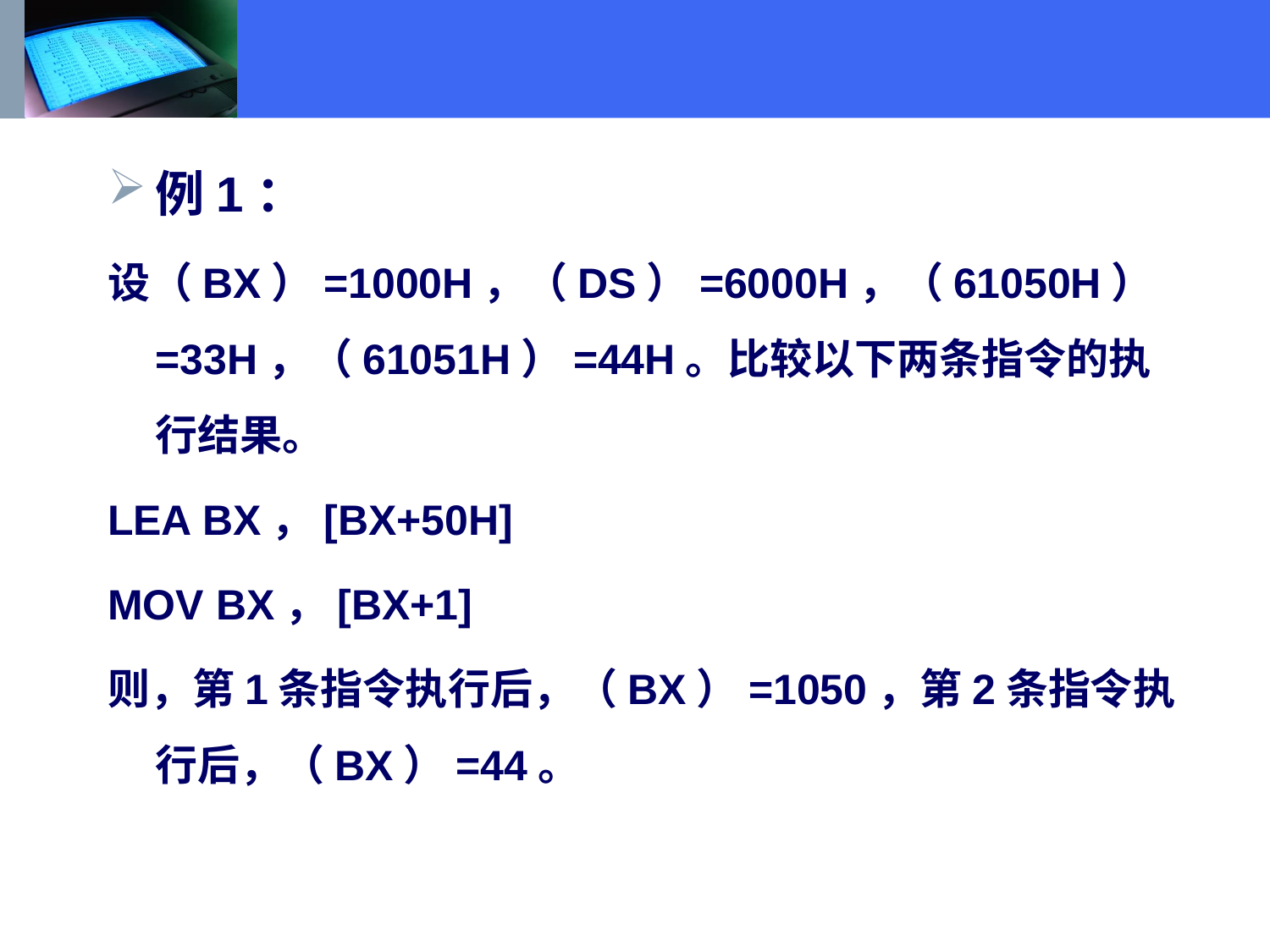

例1：
设（BX）=1000H，（DS）=6000H，（61050H）=33H，（61051H）=44H。比较以下两条指令的执行结果。
LEA BX，[BX+50H]
MOV BX，[BX+1]
则，第1条指令执行后，（BX）=1050，第2条指令执行后，（BX）=44。